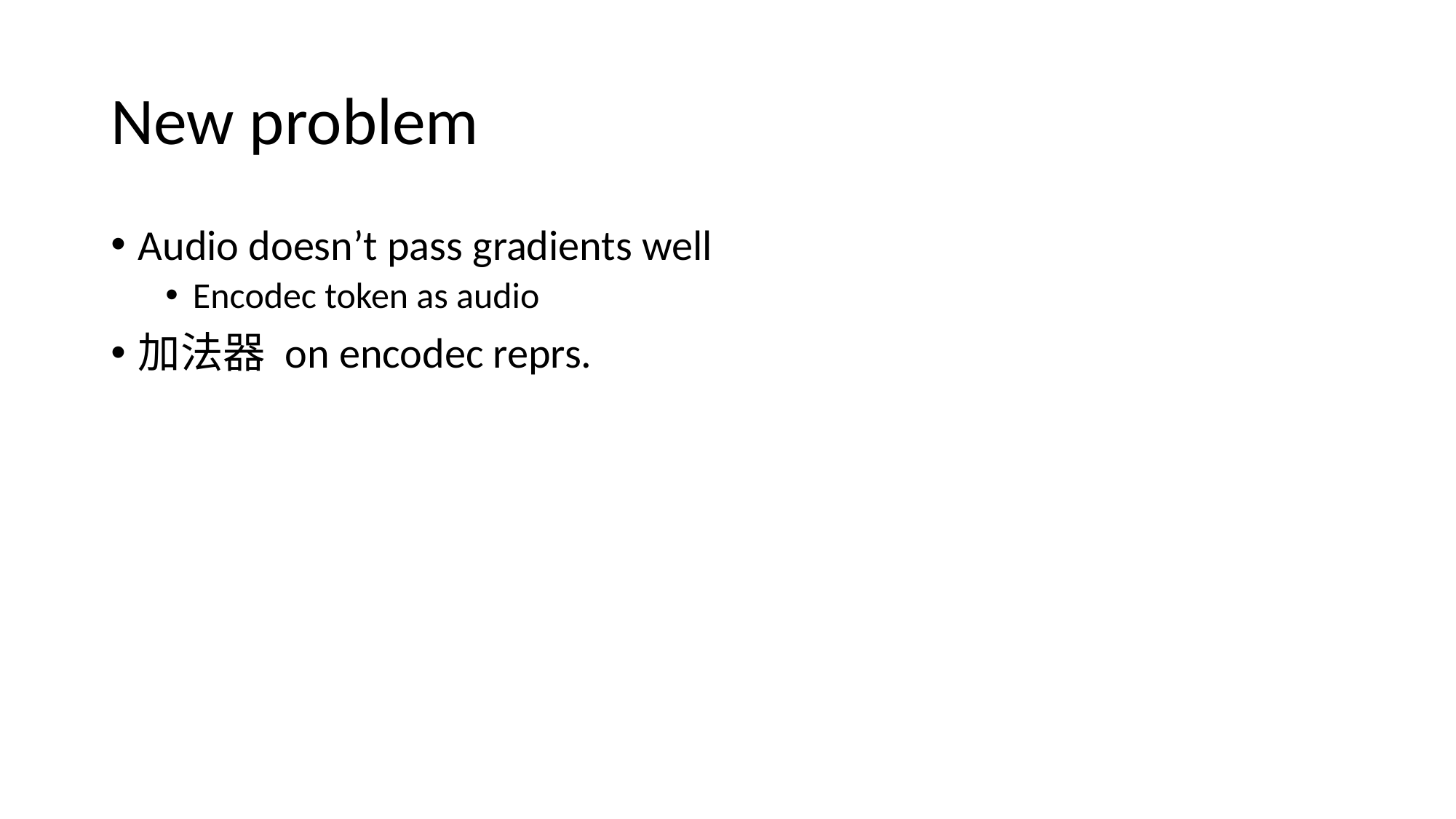

# New problem
Audio doesn’t pass gradients well
Encodec token as audio
加法器 on encodec reprs.